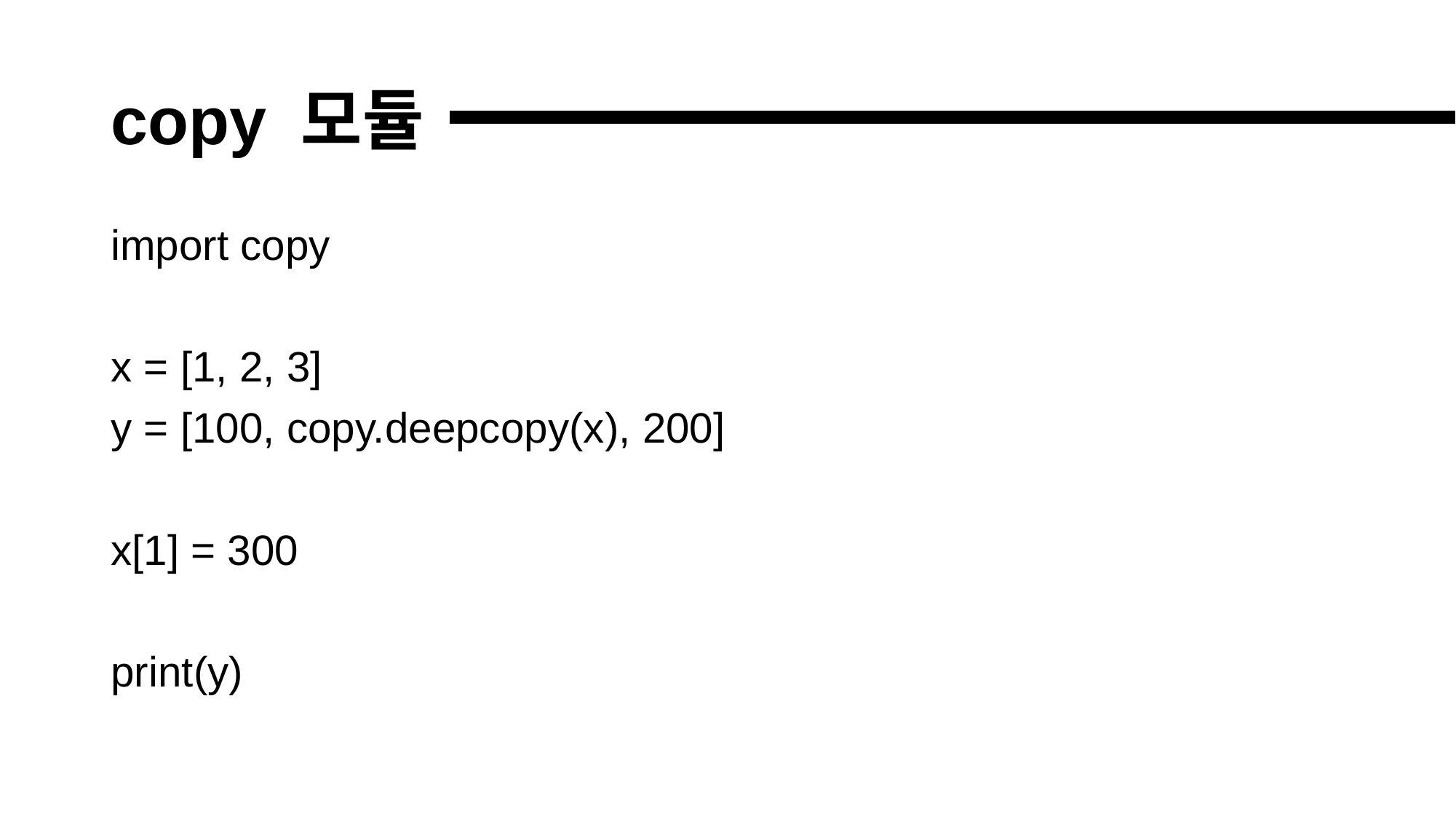

# copy 모듈

import copy

x = [1, 2, 3]
y = [100, copy.deepcopy(x), 200]

x[1] = 300

print(y)